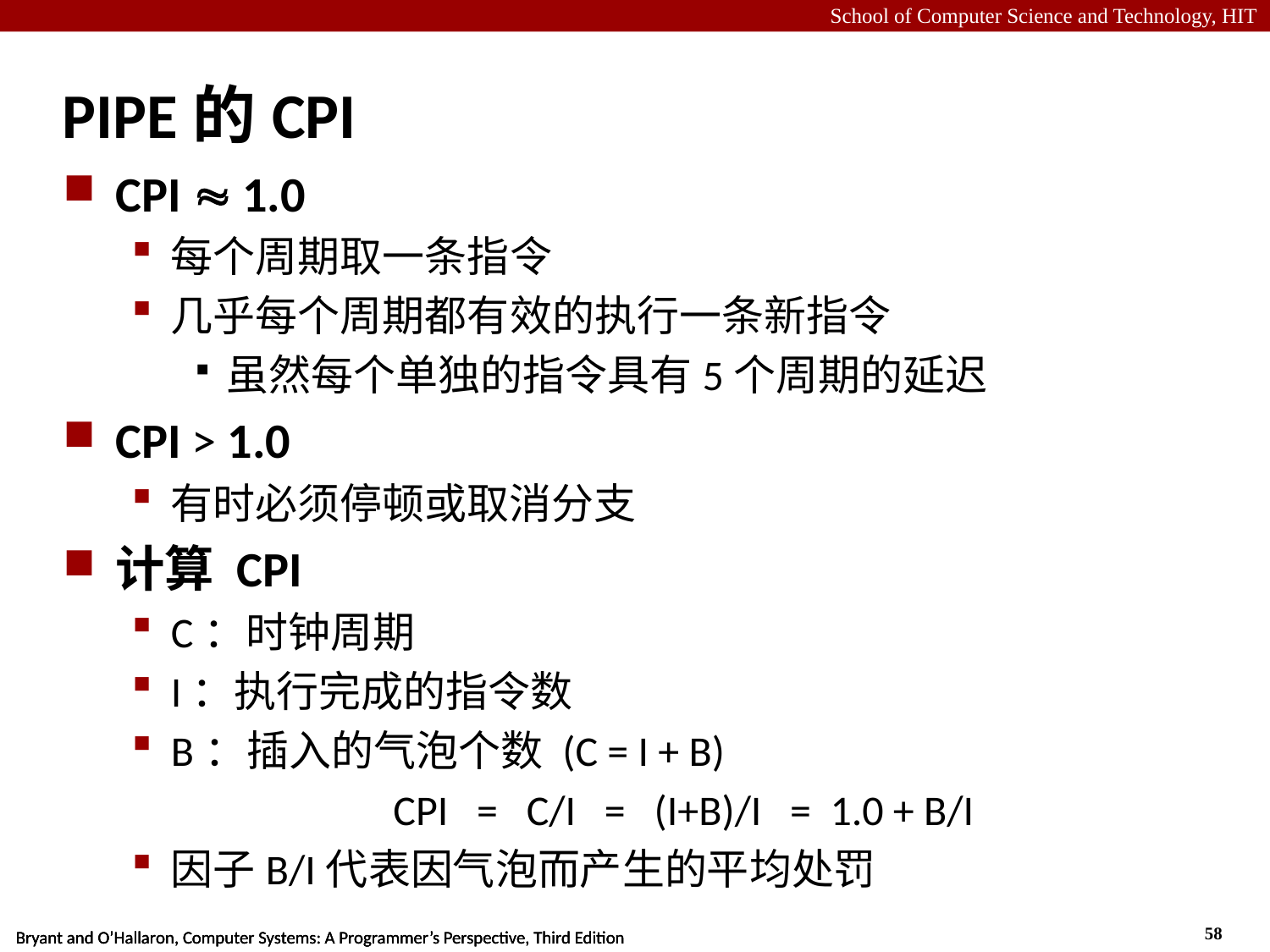

# PIPE的CPI
CPI ≈ 1.0
每个周期取一条指令
几乎每个周期都有效的执行一条新指令
虽然每个单独的指令具有5个周期的延迟
CPI > 1.0
有时必须停顿或取消分支
计算 CPI
C：时钟周期
I：执行完成的指令数
B：插入的气泡个数 (C = I + B)
CPI   =   C/I   =   (I+B)/I   =  1.0 + B/I
因子B/I代表因气泡而产生的平均处罚